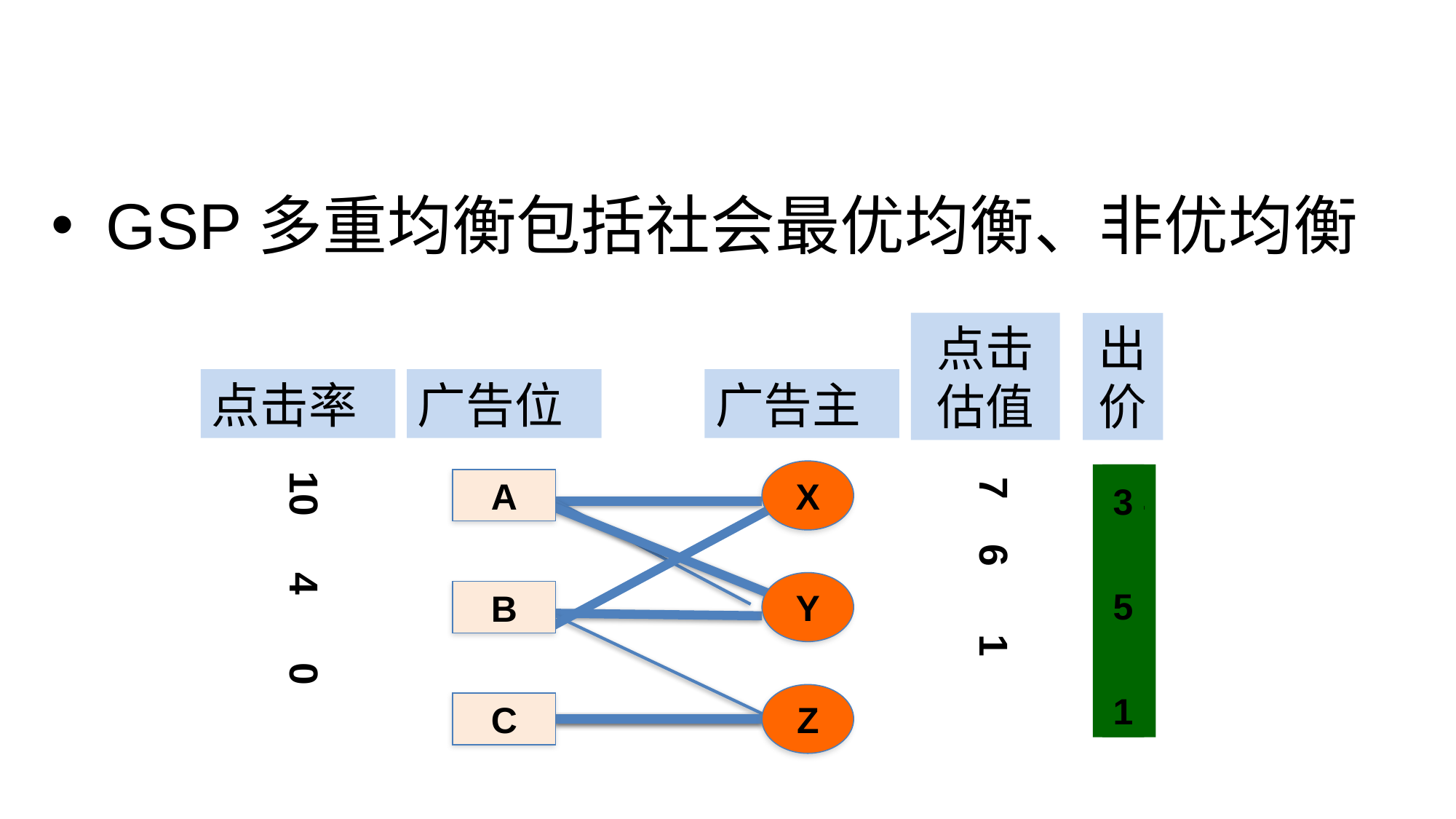

GSP可能存在多重均衡
GSP多重均衡包括社会最优均衡、非优均衡
点击
估值
出
价
点击率
广告位
广告主
  7    6      1
10     4      0
X
3

5

1
>4

4

1
A

Y
B
Z
C